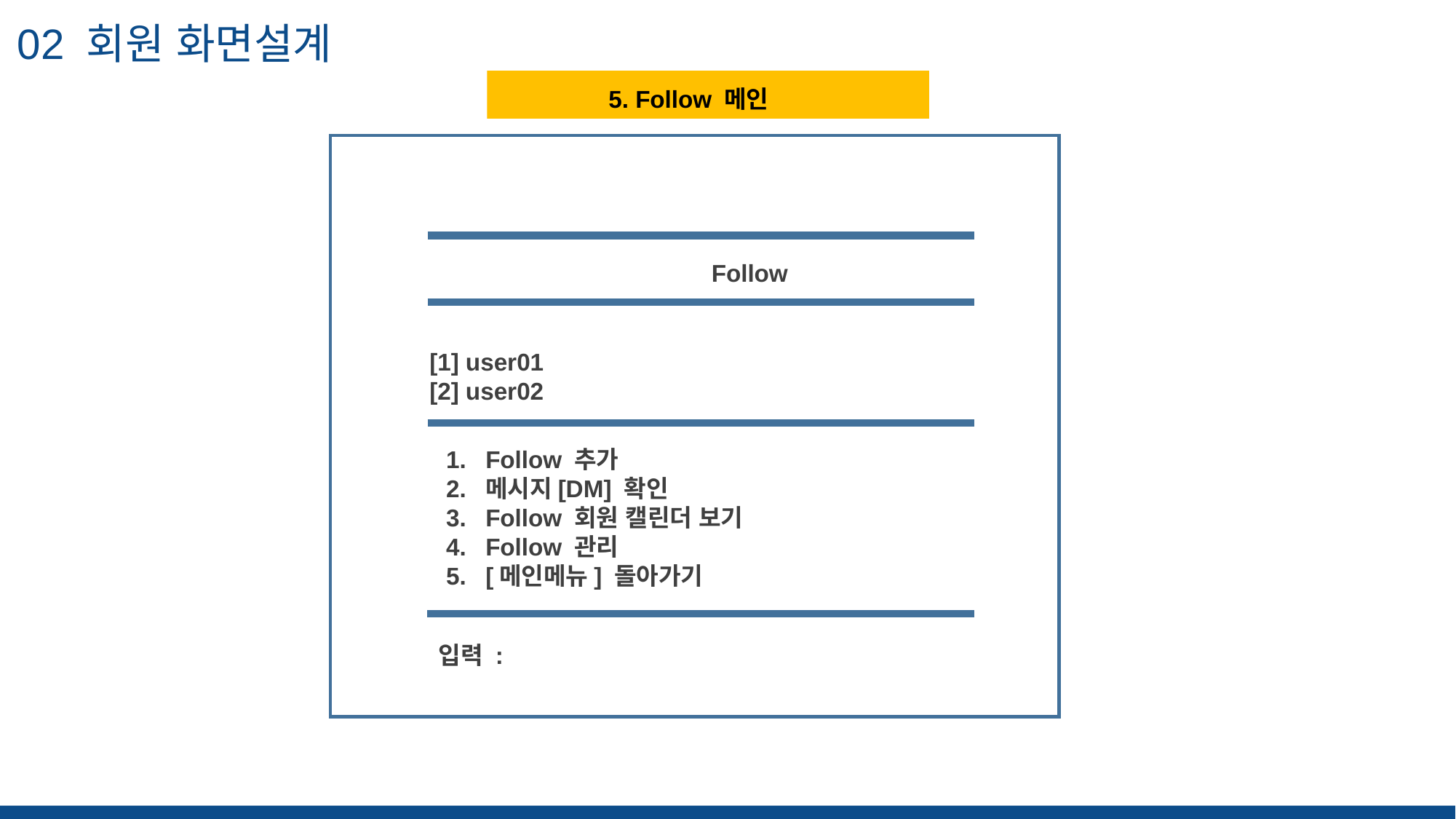

02 회원 화면설계

 5. Follow 메인
“ 해당 슬라이드의 핵심 을 적어주세요 ”

	                Follow
[1] user01
[2] user02
Follow 추가
메시지[DM] 확인
Follow 회원 캘린더 보기
Follow 관리
[메인메뉴] 돌아가기
입력 :